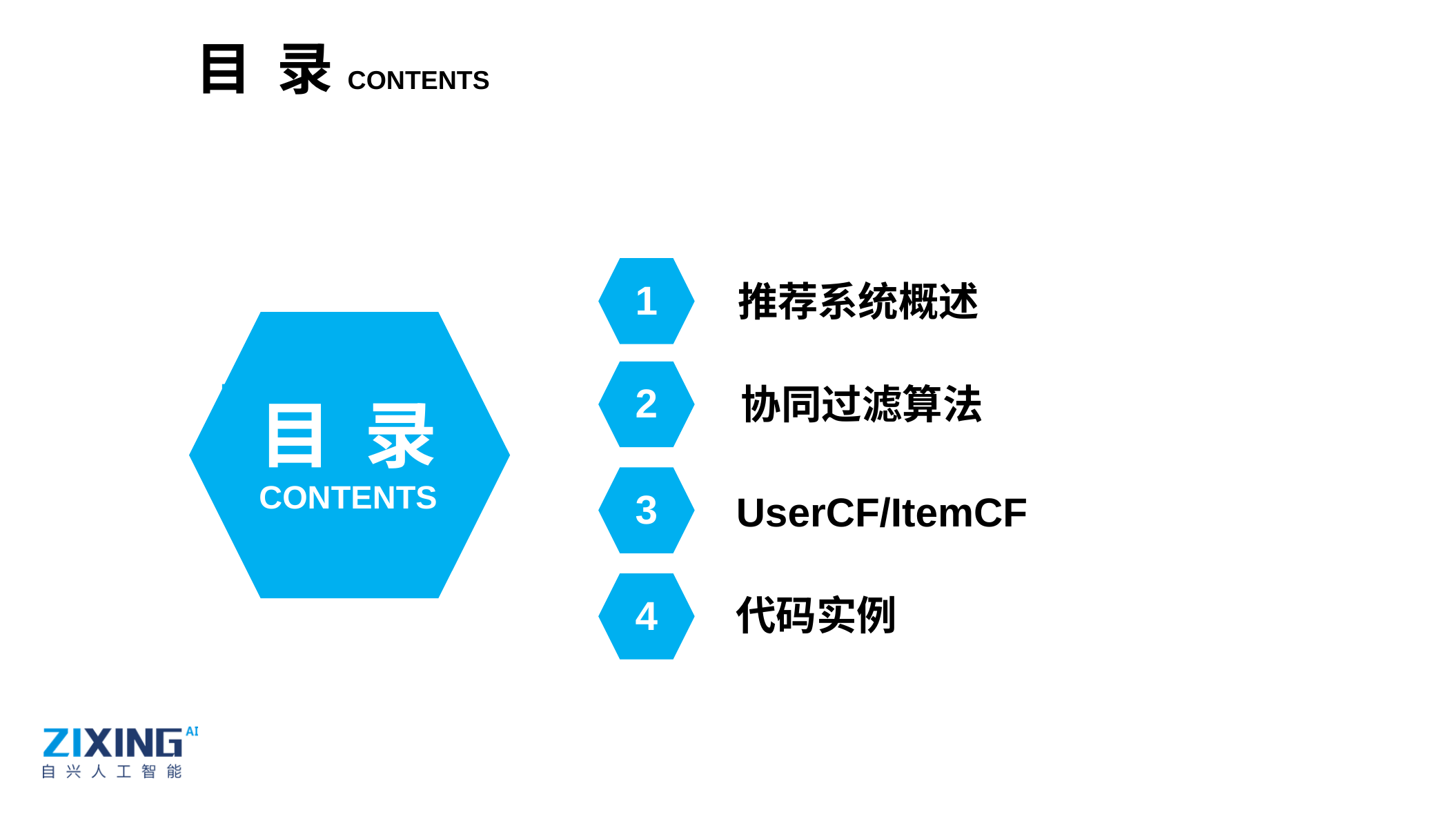

目  录CONTENTS

1
推荐系统概述

目  录
CONTENTS

2
协同过滤算法

3
UserCF/ItemCF

4
代码实例